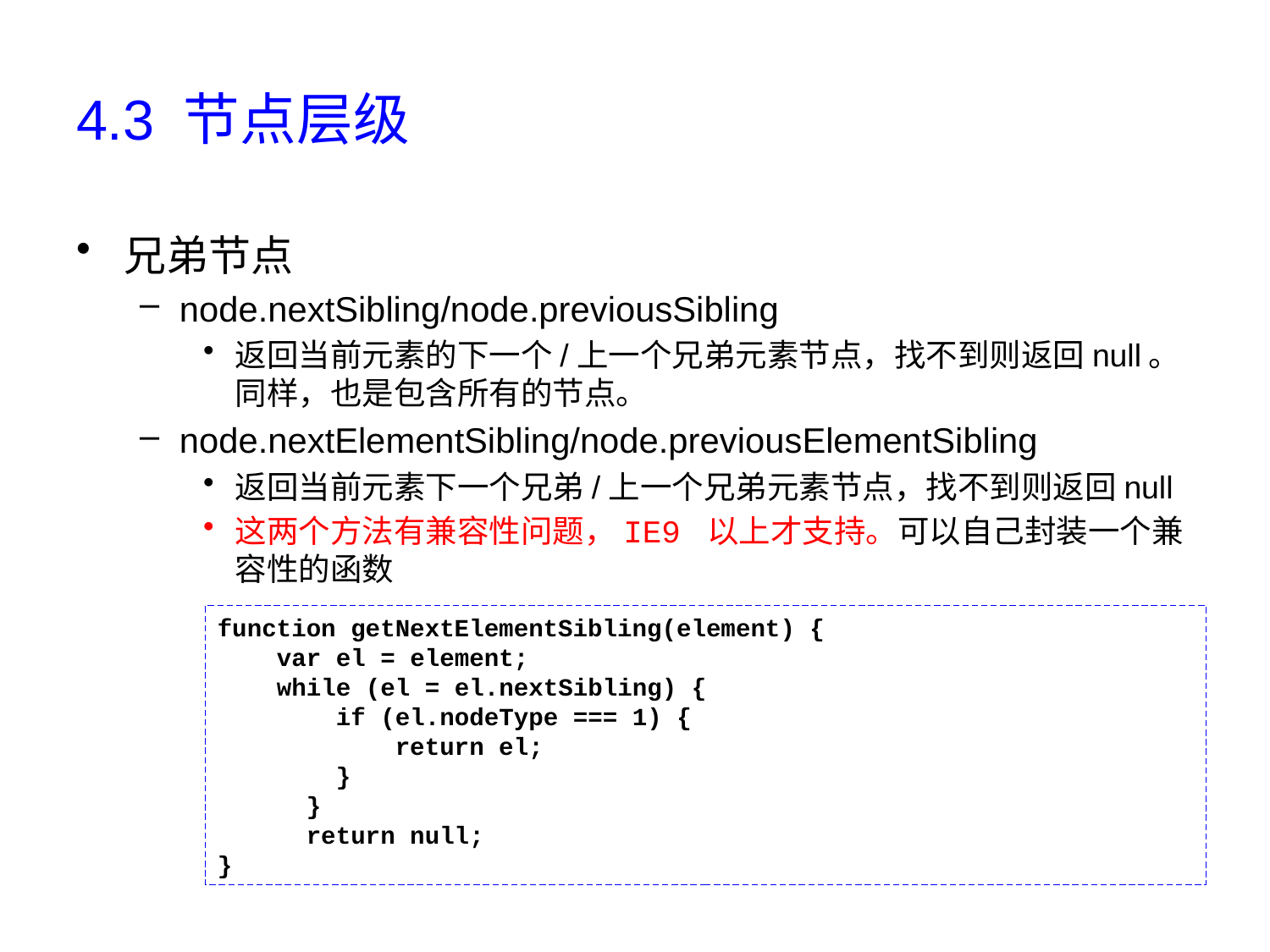

# 4.3 节点层级
兄弟节点
node.nextSibling/node.previousSibling
返回当前元素的下一个/上一个兄弟元素节点，找不到则返回null。同样，也是包含所有的节点。
node.nextElementSibling/node.previousElementSibling
返回当前元素下一个兄弟/上一个兄弟元素节点，找不到则返回null
这两个方法有兼容性问题，IE9 以上才支持。可以自己封装一个兼容性的函数

function getNextElementSibling(element) {
    var el = element;
    while (el = el.nextSibling) {
        if (el.nodeType === 1) {
            return el;
        }
      }
      return null;
}